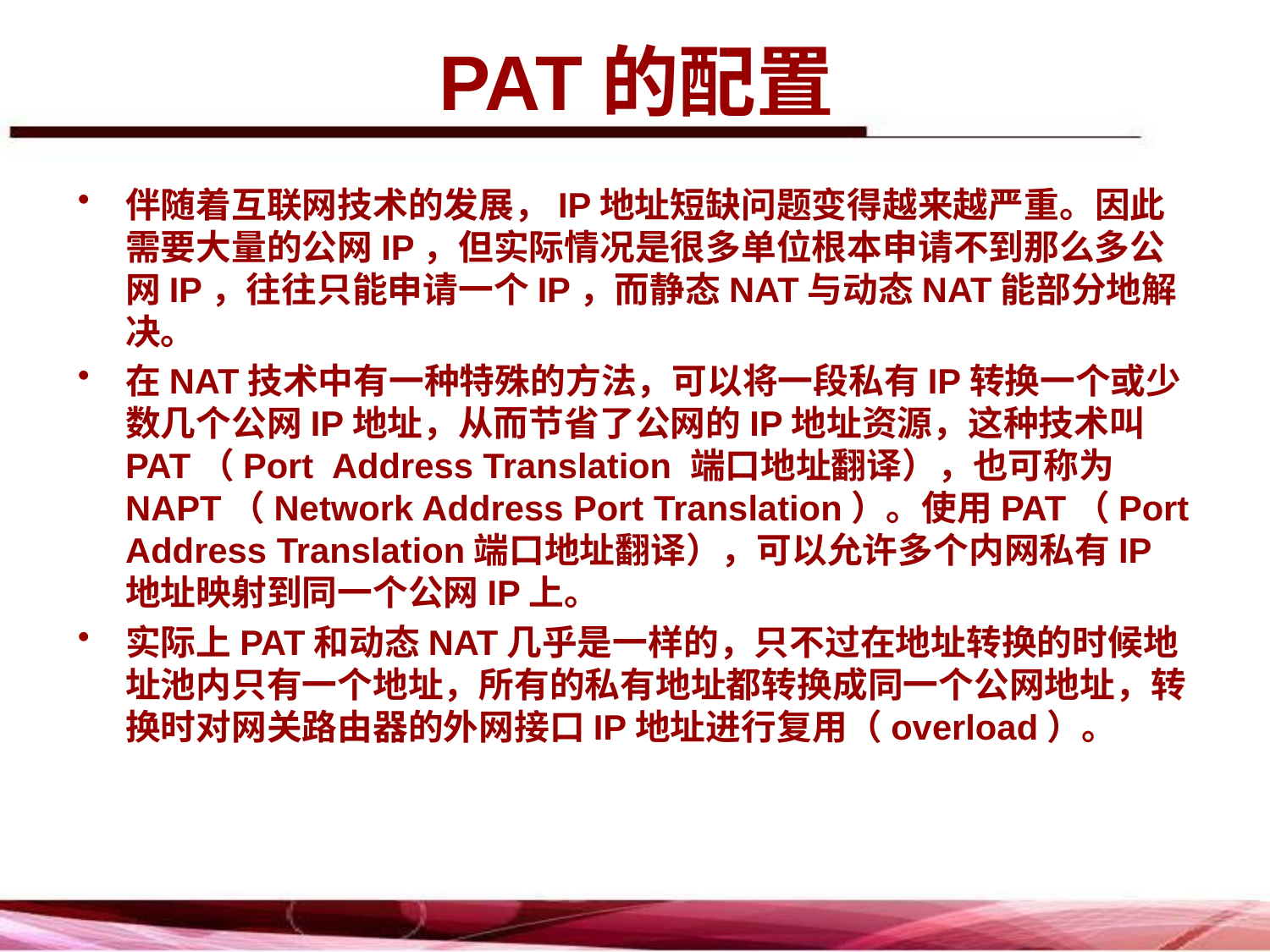

# PAT的配置
伴随着互联网技术的发展，IP地址短缺问题变得越来越严重。因此需要大量的公网IP，但实际情况是很多单位根本申请不到那么多公网IP，往往只能申请一个IP，而静态NAT与动态NAT能部分地解决。
在NAT技术中有一种特殊的方法，可以将一段私有IP转换一个或少数几个公网IP地址，从而节省了公网的IP地址资源，这种技术叫PAT（Port  Address Translation 端口地址翻译），也可称为NAPT（Network Address Port Translation）。使用PAT（Port Address Translation端口地址翻译），可以允许多个内网私有IP地址映射到同一个公网IP上。
实际上PAT和动态NAT几乎是一样的，只不过在地址转换的时候地址池内只有一个地址，所有的私有地址都转换成同一个公网地址，转换时对网关路由器的外网接口IP地址进行复用（overload）。